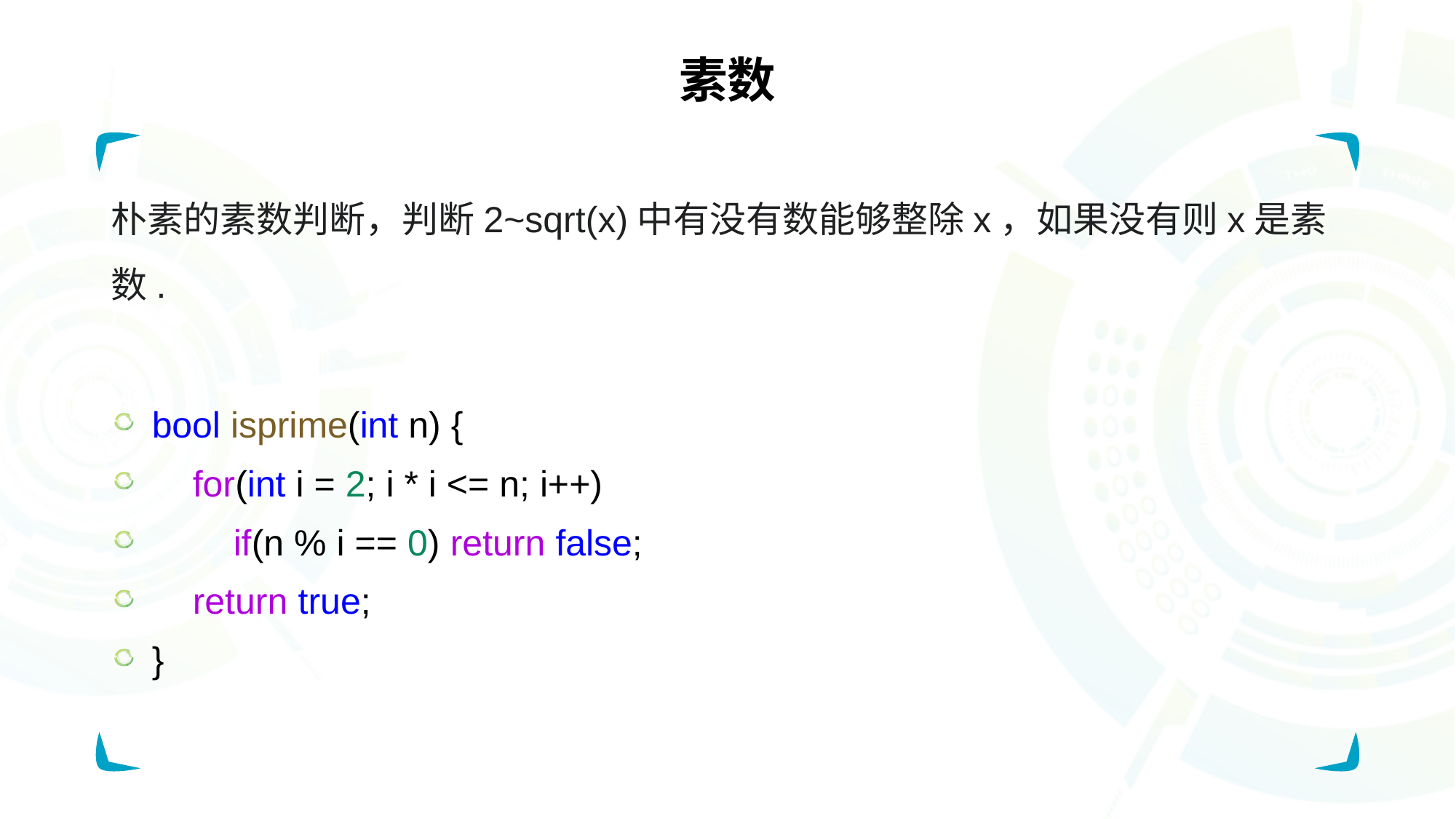

# 素数

朴素的素数判断，判断2~sqrt(x)中有没有数能够整除x，如果没有则x是素数.

bool isprime(int n) {
    for(int i = 2; i * i <= n; i++)
        if(n % i == 0) return false;
    return true;
}